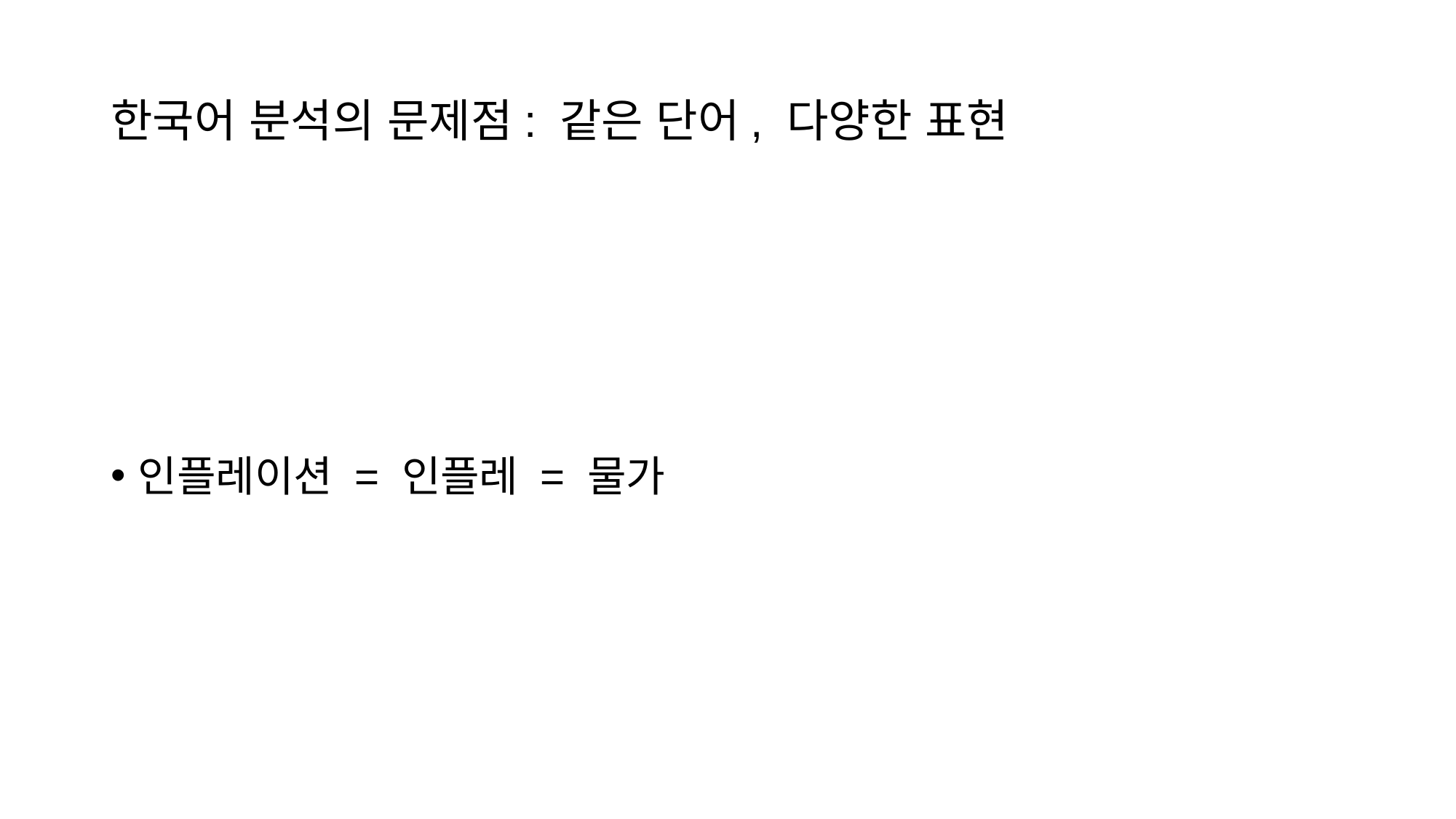

# 한국어 분석의 문제점: 같은 단어, 다양한 표현
인플레이션 = 인플레 = 물가